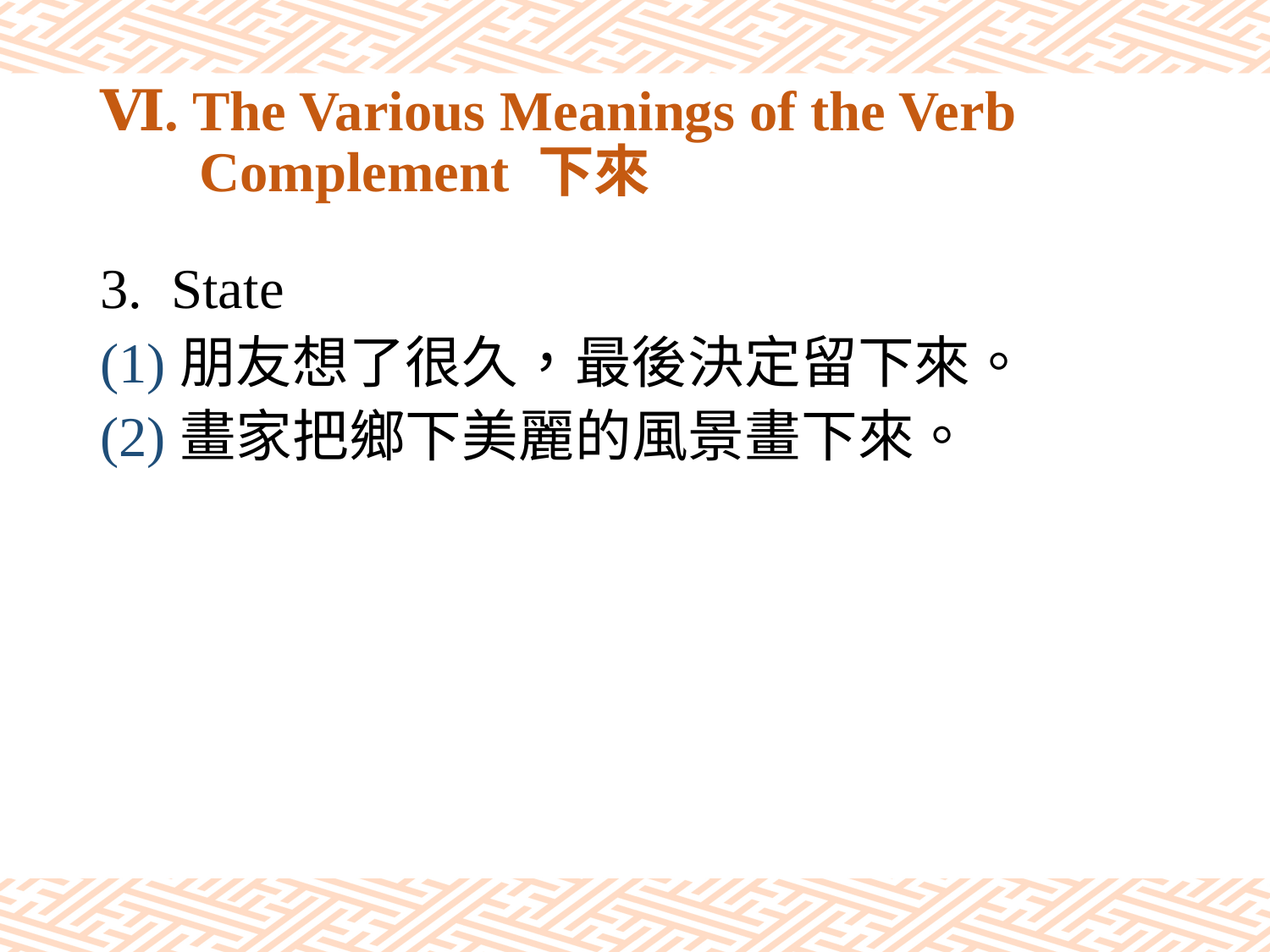

# Ⅵ. The Various Meanings of the Verb Complement 下來
State
(1)朋友想了很久，最後決定留下來。
(2)畫家把鄉下美麗的風景畫下來。